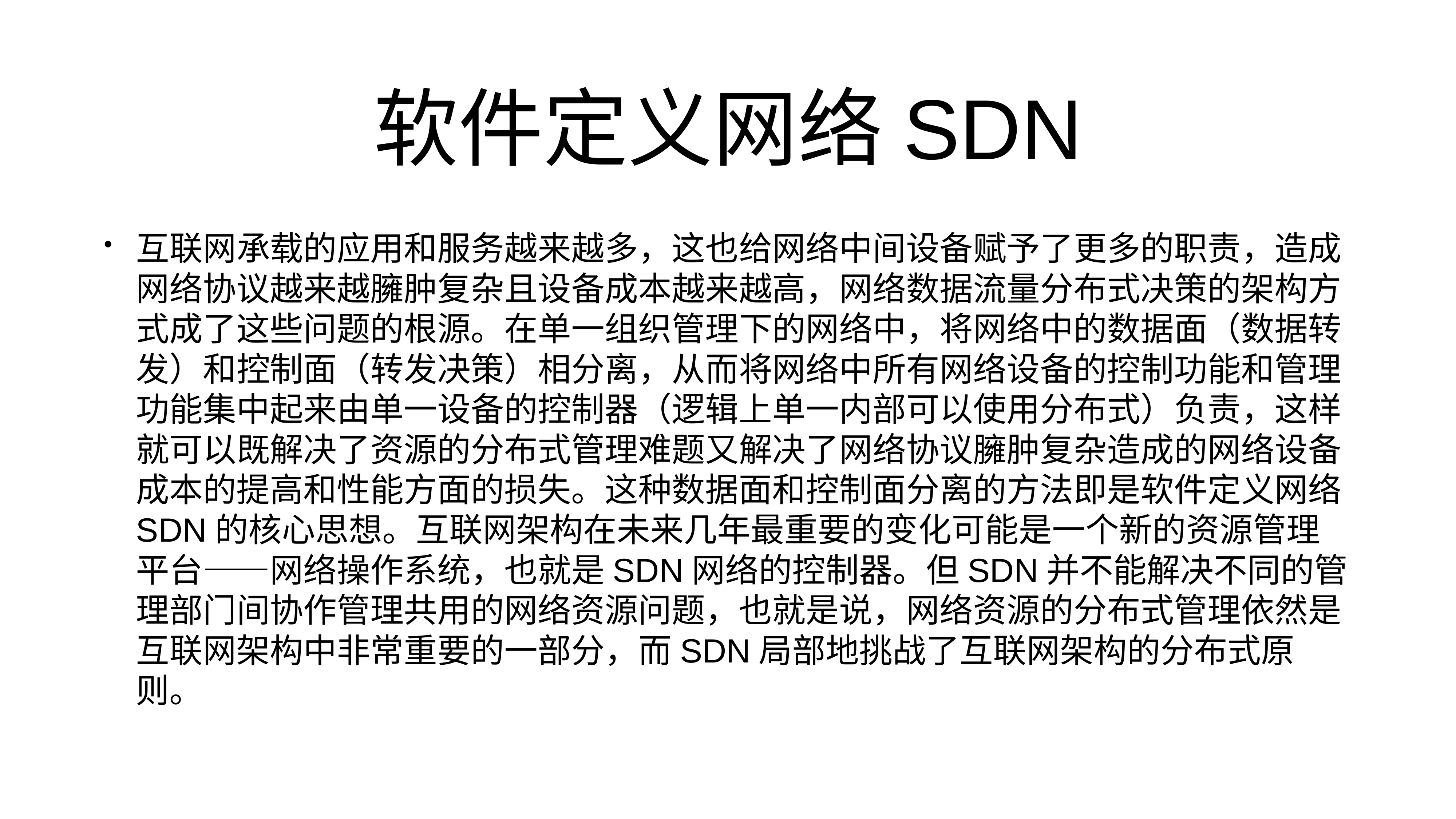

# 软件定义网络SDN
互联网承载的应用和服务越来越多，这也给网络中间设备赋予了更多的职责，造成网络协议越来越臃肿复杂且设备成本越来越高，网络数据流量分布式决策的架构方式成了这些问题的根源。在单一组织管理下的网络中，将网络中的数据面（数据转发）和控制面（转发决策）相分离，从而将网络中所有网络设备的控制功能和管理功能集中起来由单一设备的控制器（逻辑上单一内部可以使用分布式）负责，这样就可以既解决了资源的分布式管理难题又解决了网络协议臃肿复杂造成的网络设备成本的提高和性能方面的损失。这种数据面和控制面分离的方法即是软件定义网络SDN的核心思想。互联网架构在未来几年最重要的变化可能是一个新的资源管理平台——网络操作系统，也就是SDN网络的控制器。但SDN并不能解决不同的管理部门间协作管理共用的网络资源问题，也就是说，网络资源的分布式管理依然是互联网架构中非常重要的一部分，而SDN局部地挑战了互联网架构的分布式原则。